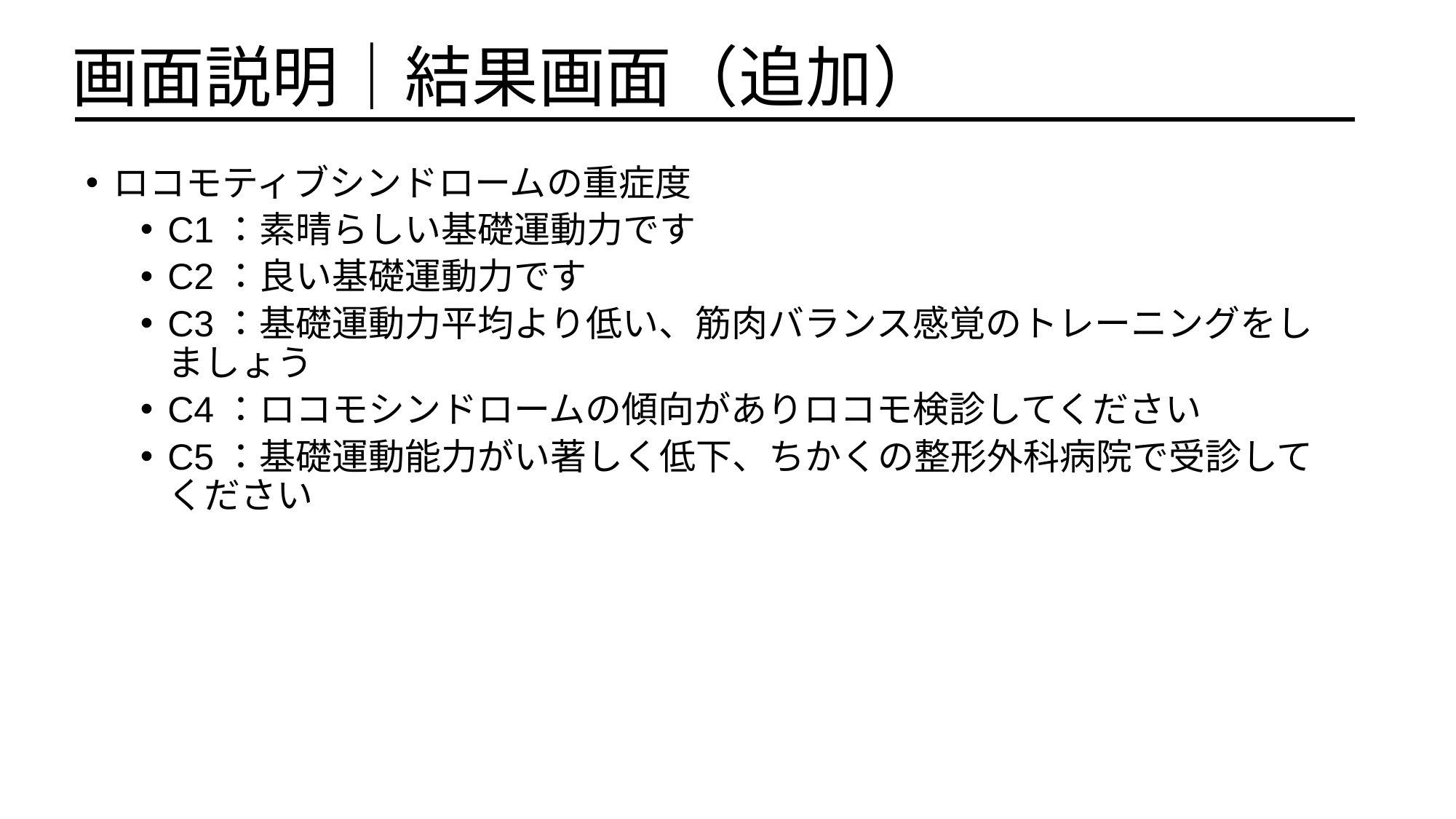

# 画面説明｜結果画面（追加）
ロコモティブシンドロームの重症度
C1：素晴らしい基礎運動力です
C2：良い基礎運動力です
C3：基礎運動力平均より低い、筋肉バランス感覚のトレーニングをしましょう
C4：ロコモシンドロームの傾向がありロコモ検診してください
C5：基礎運動能力がい著しく低下、ちかくの整形外科病院で受診してください